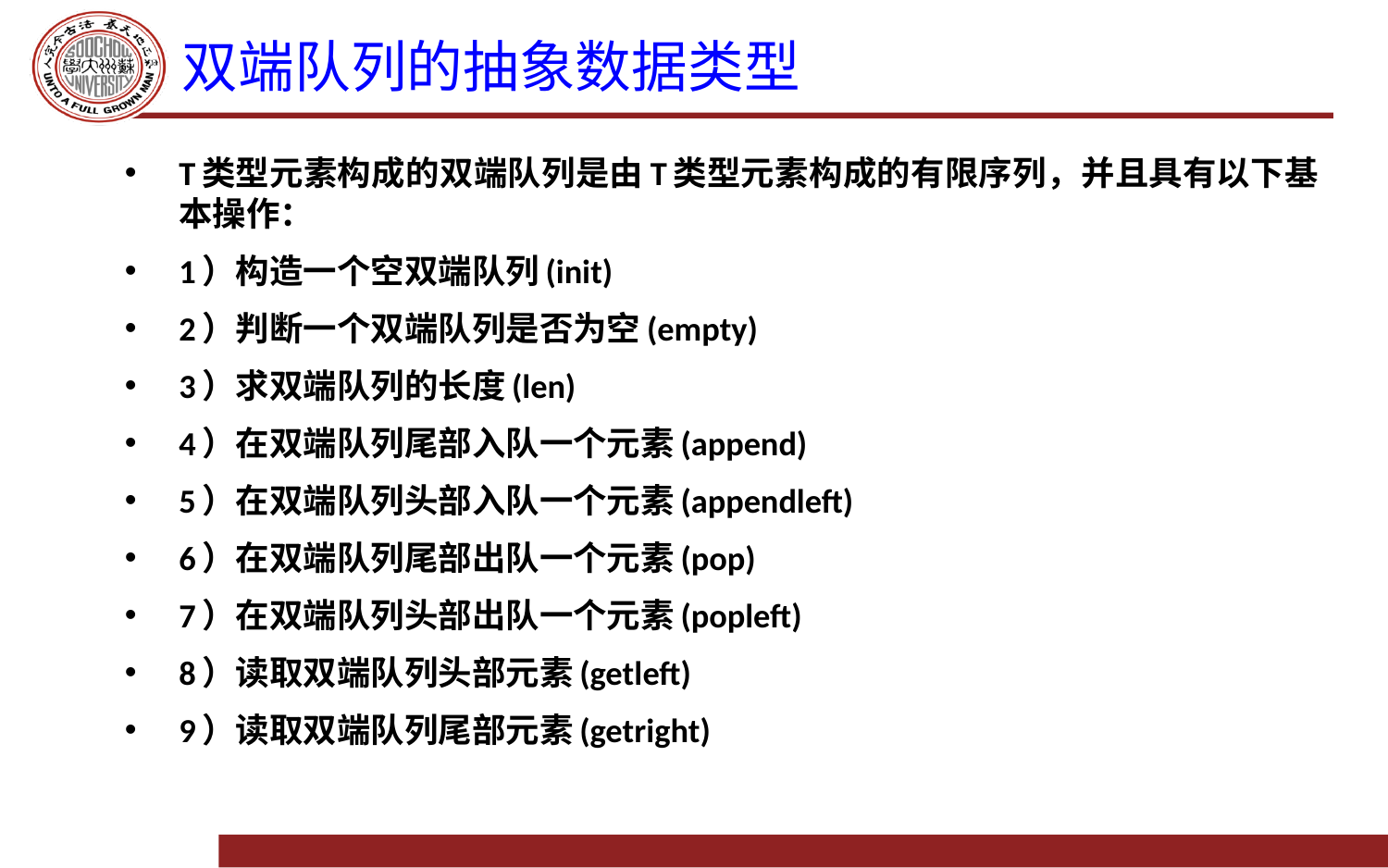

# 双端队列的抽象数据类型
T类型元素构成的双端队列是由T类型元素构成的有限序列，并且具有以下基本操作：
1）构造一个空双端队列(init)
2）判断一个双端队列是否为空(empty)
3）求双端队列的长度(len)
4）在双端队列尾部入队一个元素(append)
5）在双端队列头部入队一个元素(appendleft)
6）在双端队列尾部出队一个元素(pop)
7）在双端队列头部出队一个元素(popleft)
8）读取双端队列头部元素(getleft)
9）读取双端队列尾部元素(getright)